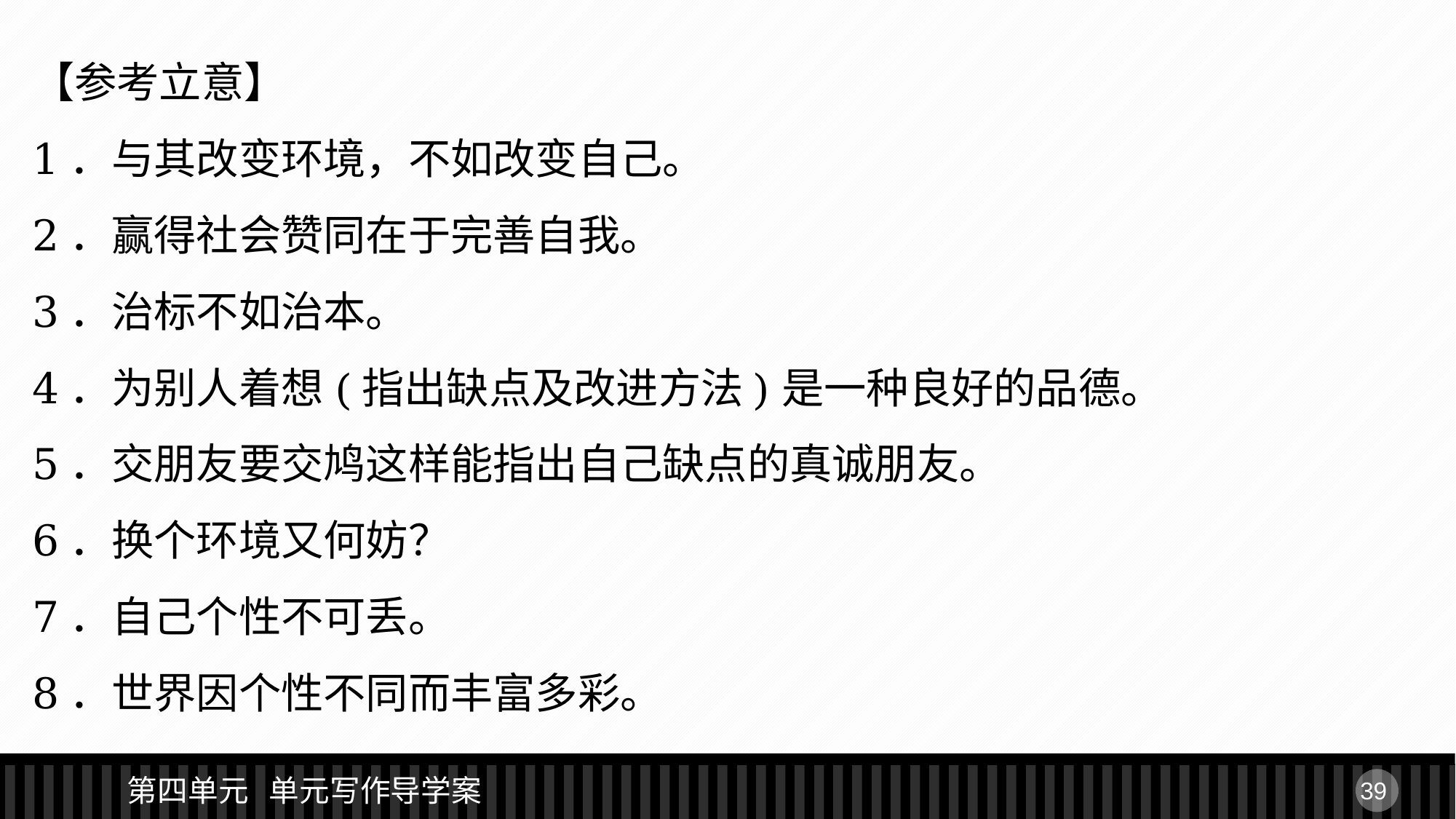

【参考立意】
1．与其改变环境，不如改变自己。
2．赢得社会赞同在于完善自我。
3．治标不如治本。
4．为别人着想(指出缺点及改进方法)是一种良好的品德。
5．交朋友要交鸠这样能指出自己缺点的真诚朋友。
6．换个环境又何妨？
7．自己个性不可丢。
8．世界因个性不同而丰富多彩。